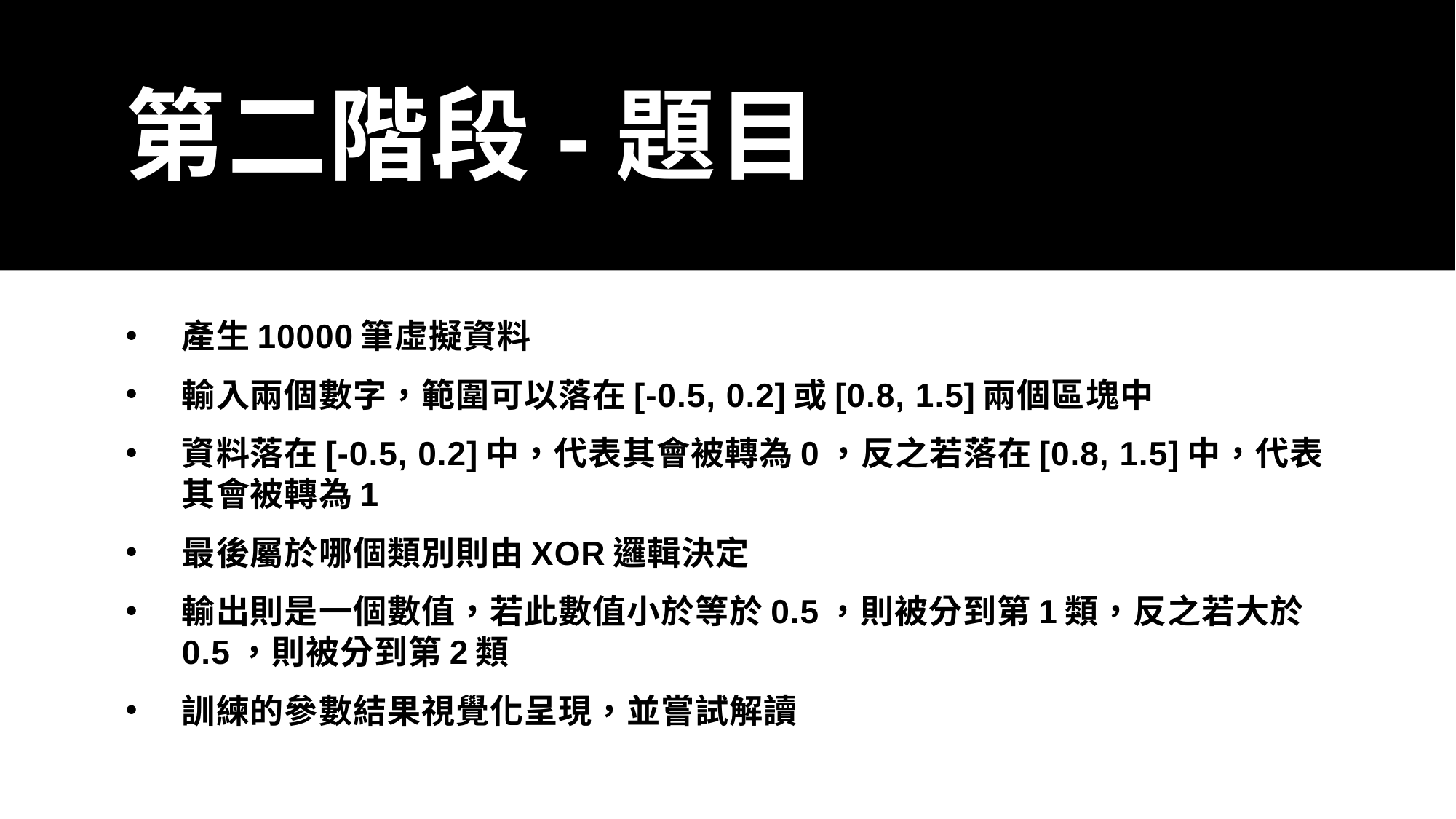

# 第二階段-題目
產生10000筆虛擬資料
輸入兩個數字，範圍可以落在[-0.5, 0.2]或[0.8, 1.5]兩個區塊中
資料落在[-0.5, 0.2]中，代表其會被轉為0，反之若落在[0.8, 1.5]中，代表其會被轉為1
最後屬於哪個類別則由XOR邏輯決定
輸出則是一個數值，若此數值小於等於0.5，則被分到第1類，反之若大於0.5，則被分到第2類
訓練的參數結果視覺化呈現，並嘗試解讀